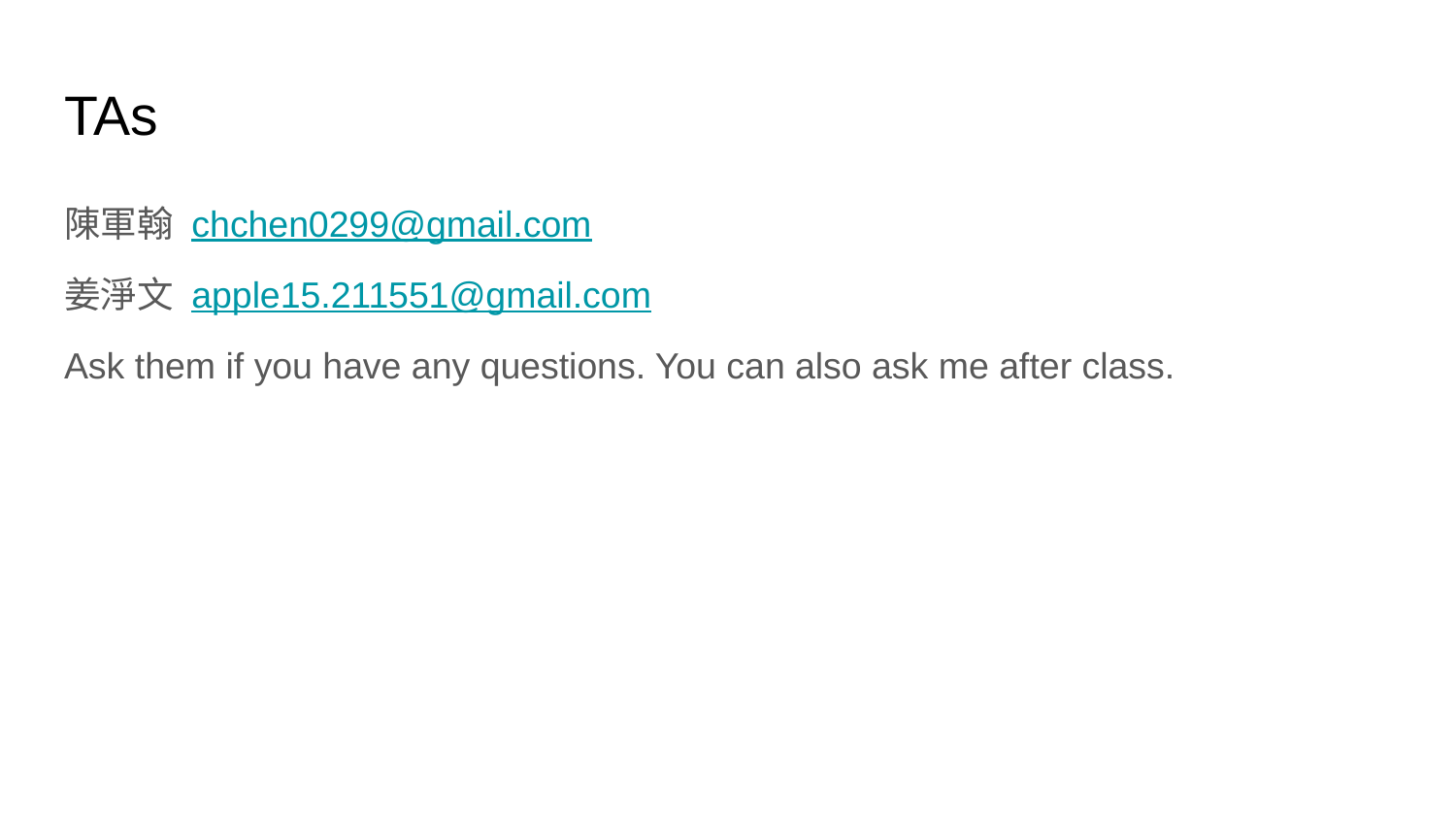

# TAs
陳軍翰 chchen0299@gmail.com
姜淨文 apple15.211551@gmail.com
Ask them if you have any questions. You can also ask me after class.